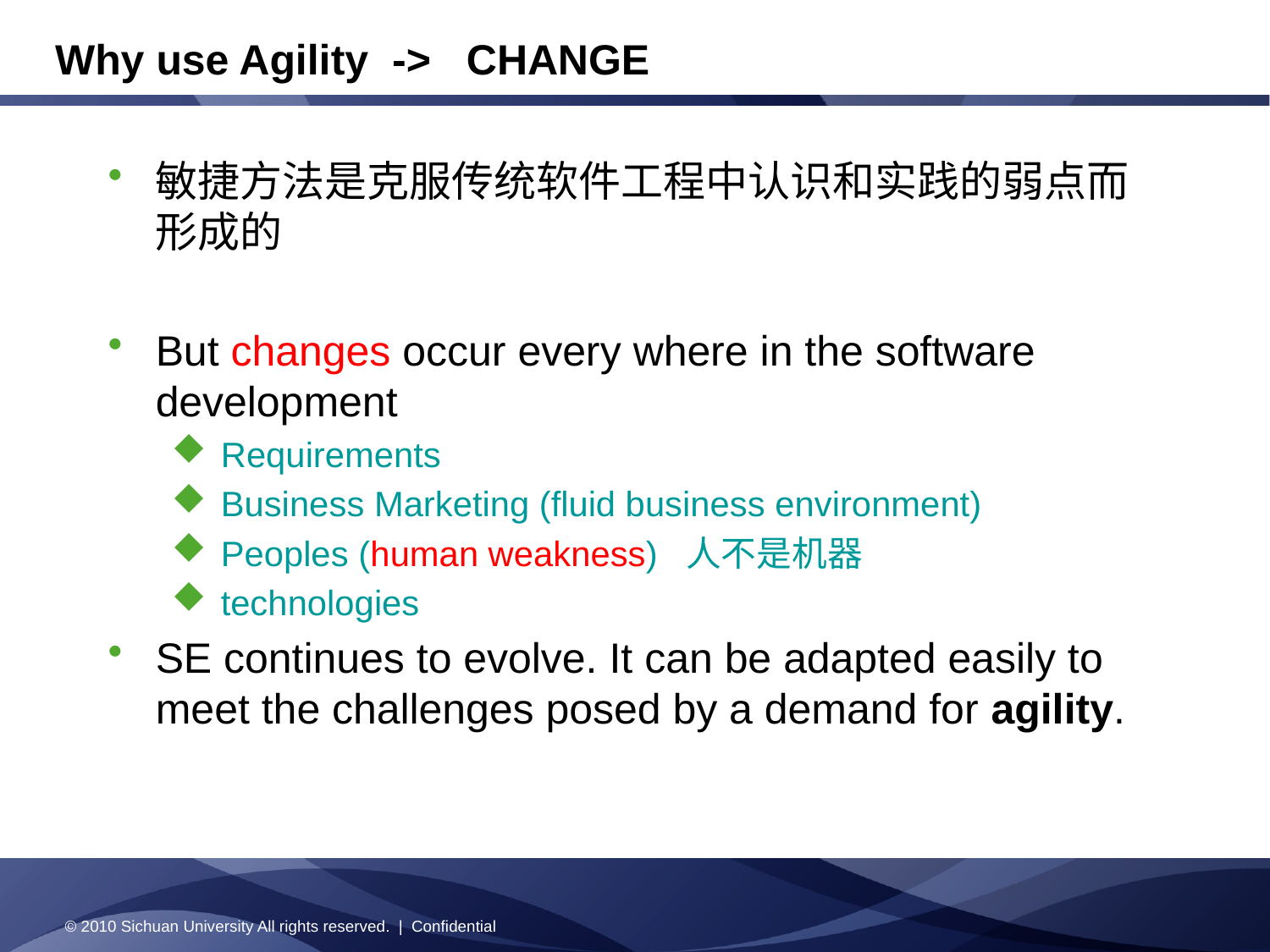

Why use Agility  ->   CHANGE
敏捷方法是克服传统软件工程中认识和实践的弱点而形成的

But changes occur every where in the software development
 Requirements
 Business Marketing (fluid business environment)
 Peoples (human weakness)  人不是机器
 technologies
SE continues to evolve. It can be adapted easily to meet the challenges posed by a demand for agility.

© 2010 Sichuan University All rights reserved.  |  Confidential